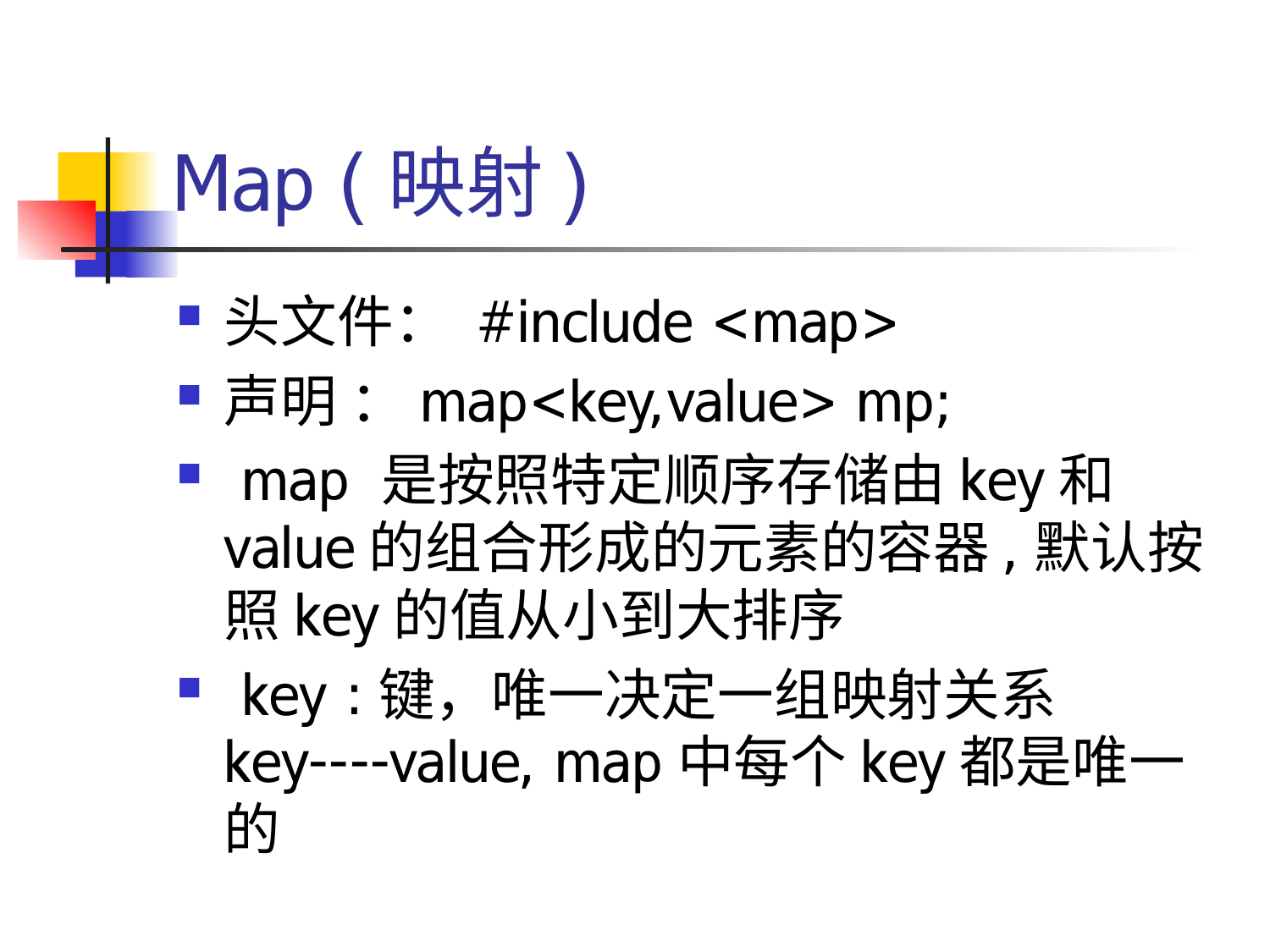

# Map (映射)
头文件： #include <map>
声明 ：map<key,value> mp;
 map 是按照特定顺序存储由key和value的组合形成的元素的容器,默认按照key的值从小到大排序
 key :键，唯一决定一组映射关系key----value, map中每个key都是唯一的